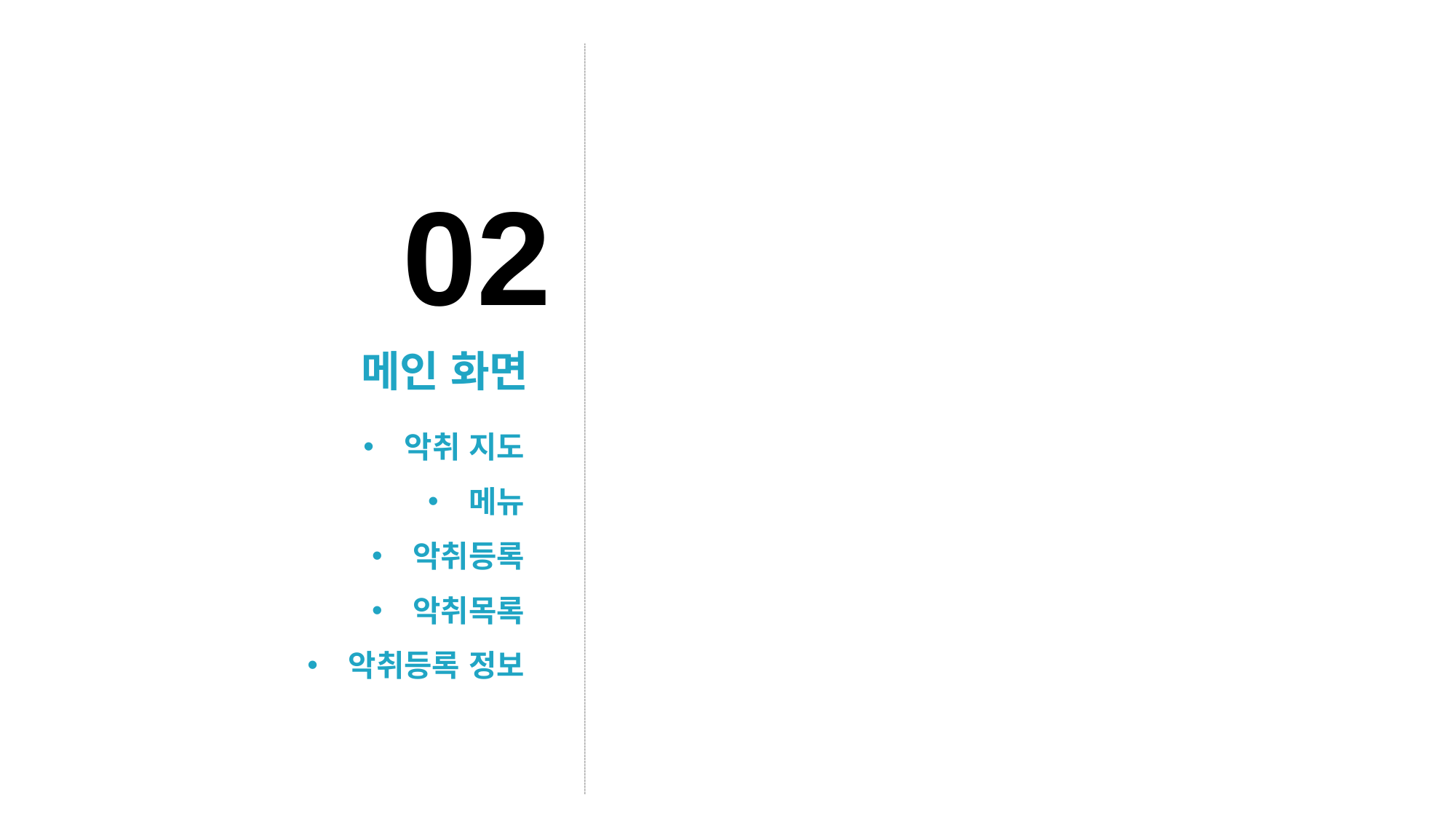

02
메인 화면
악취 지도
메뉴
악취등록
악취목록
악취등록 정보